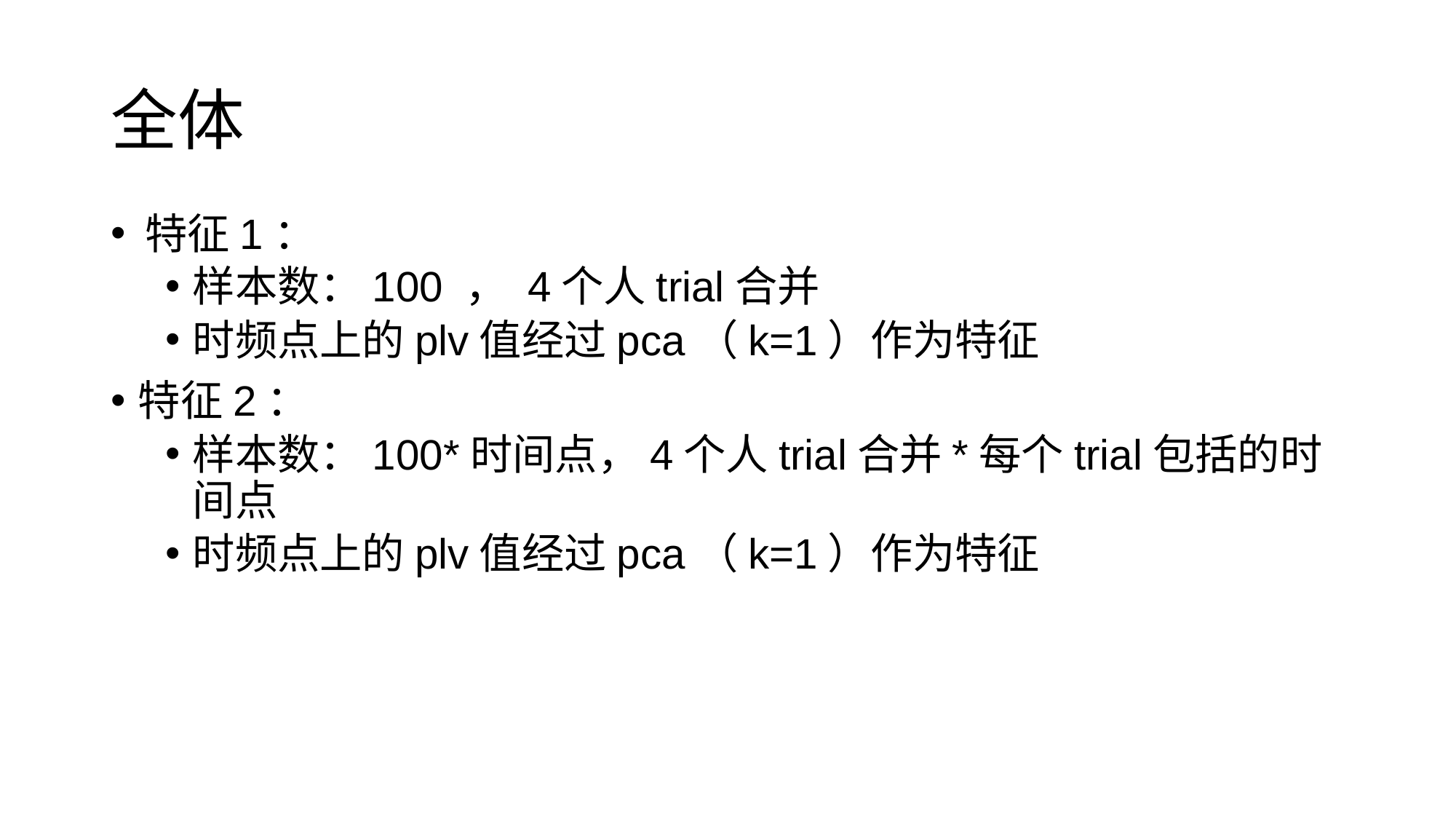

# 全体
特征1：
样本数：100 ， 4个人trial合并
时频点上的plv值经过pca（k=1）作为特征
特征2：
样本数：100*时间点，4个人trial合并*每个trial包括的时间点
时频点上的plv值经过pca（k=1）作为特征